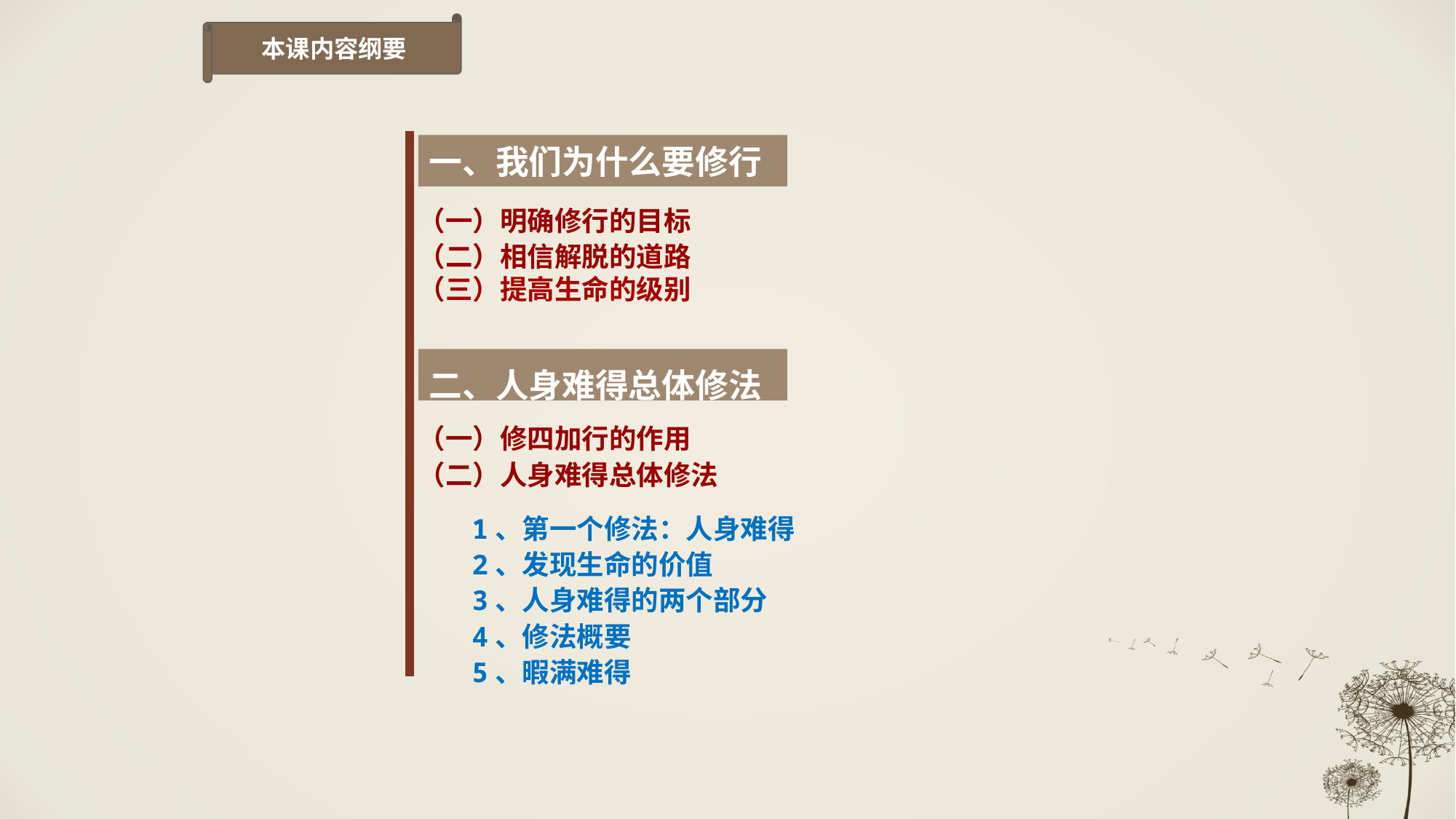

本课内容纲要
一、我们为什么要修行
（一）明确修行的目标
（二）相信解脱的道路
（三）提高生命的级别

二、人身难得总体修法
（一）修四加行的作用
（二）人身难得总体修法
1、第一个修法：人身难得
2、发现生命的价值
3、人身难得的两个部分
4、修法概要
5、暇满难得